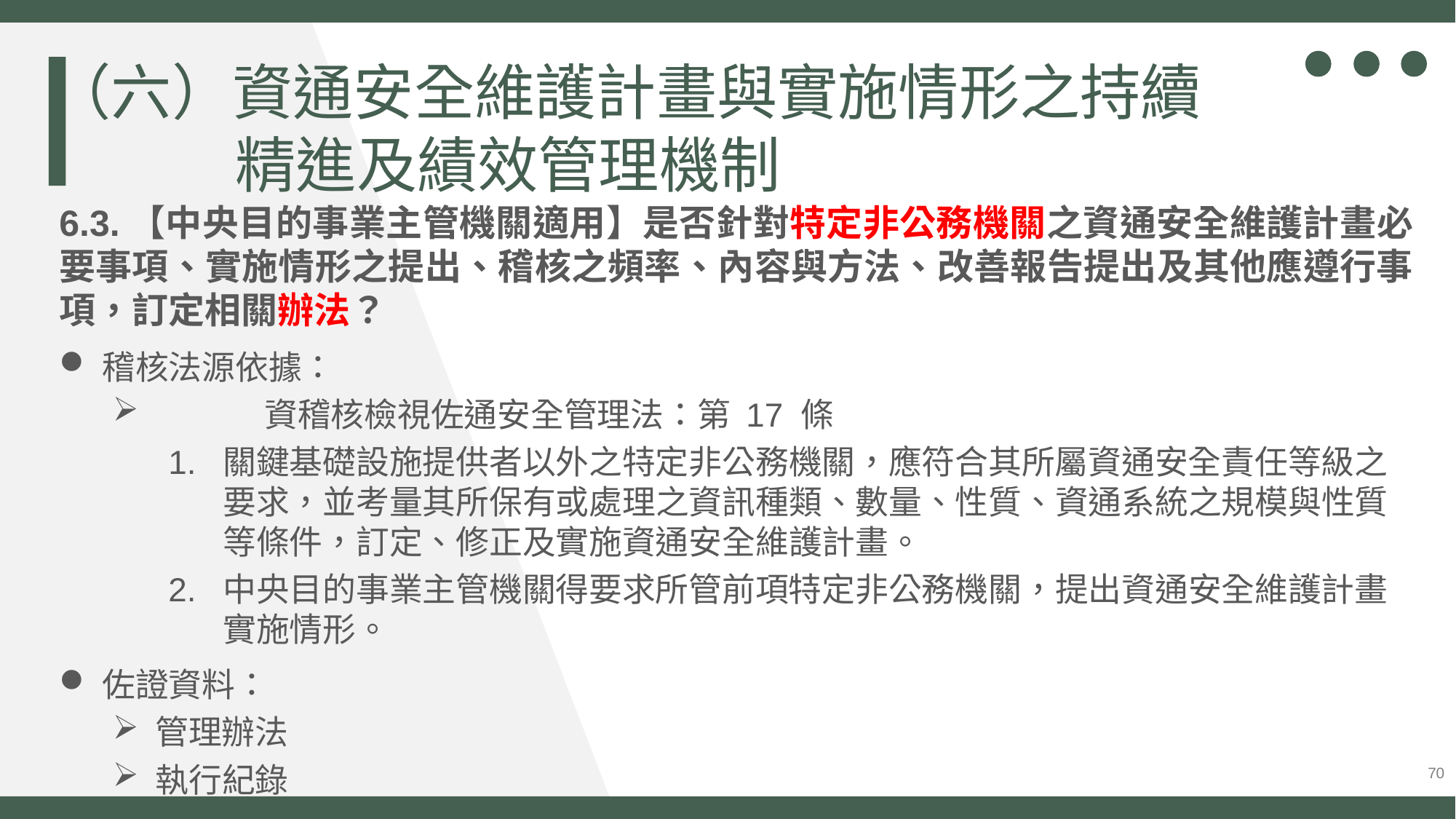

（六）資通安全維護計畫與實施情形之持續精進及績效管理機制
6.3.【中央目的事業主管機關適用】是否針對特定非公務機關之資通安全維護計畫必要事項、實施情形之提出、稽核之頻率、內容與方法、改善報告提出及其他應遵行事項，訂定相關辦法？
稽核法源依據：
	資稽核檢視佐通安全管理法：第 17 條
關鍵基礎設施提供者以外之特定非公務機關，應符合其所屬資通安全責任等級之要求，並考量其所保有或處理之資訊種類、數量、性質、資通系統之規模與性質等條件，訂定、修正及實施資通安全維護計畫。
中央目的事業主管機關得要求所管前項特定非公務機關，提出資通安全維護計畫實施情形。
佐證資料：
管理辦法
執行紀錄
70